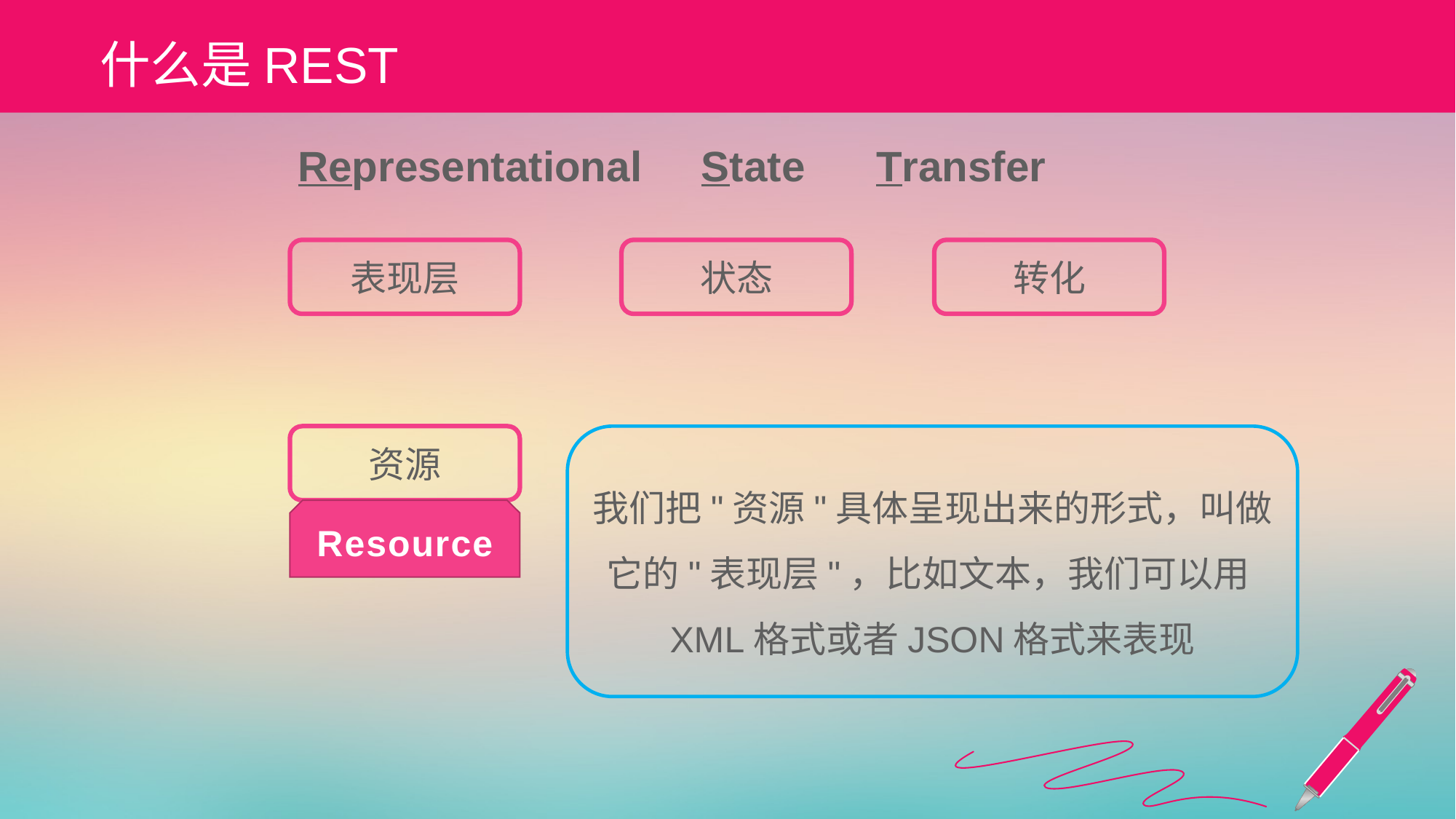

# 什么是REST
Representational     State      Transfer
表现层
状态
转化
资源
我们把"资源"具体呈现出来的形式，叫做它的"表现层"，比如文本，我们可以用XML格式或者JSON格式来表现
Resource